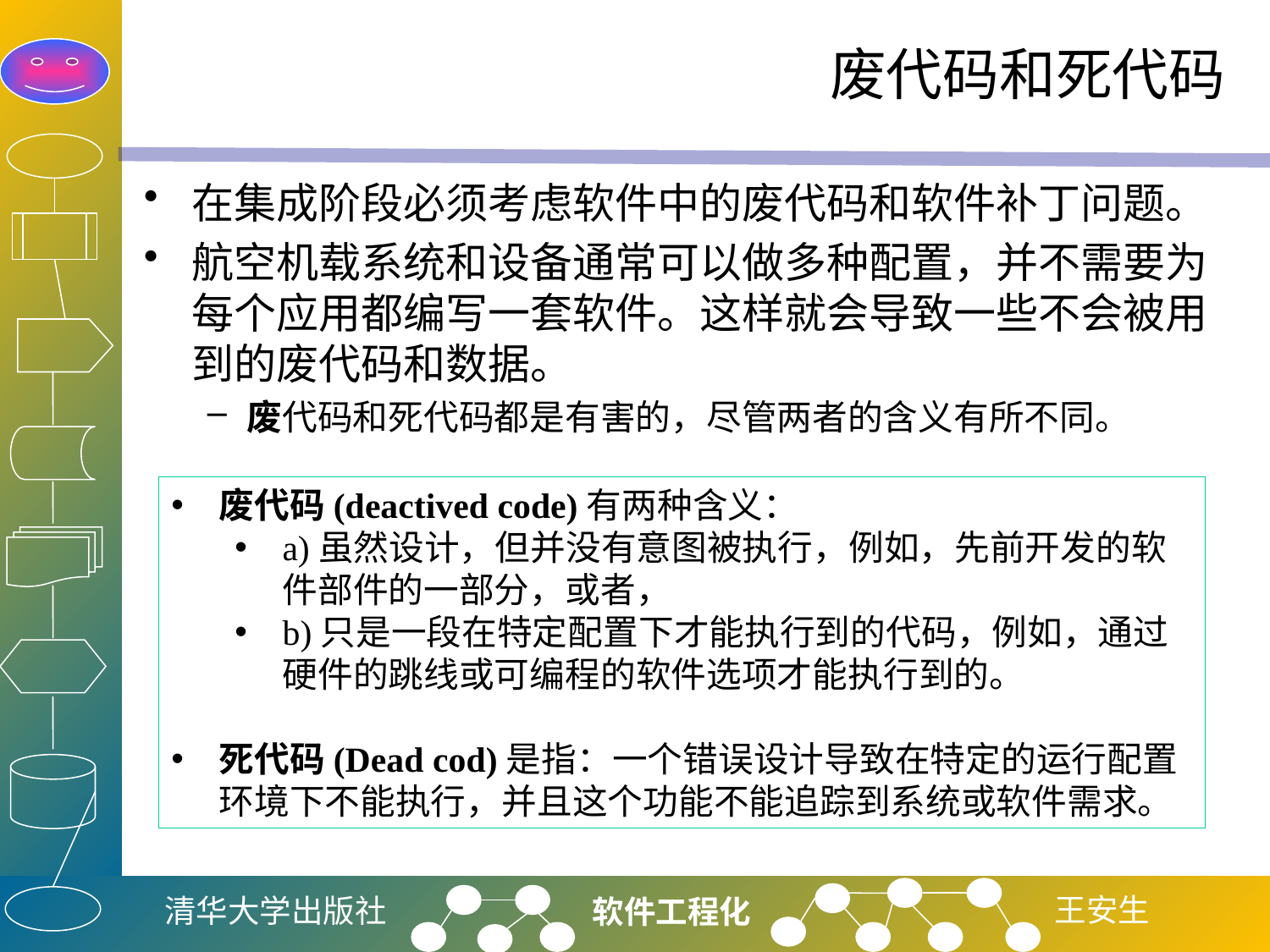

# 废代码和死代码
在集成阶段必须考虑软件中的废代码和软件补丁问题。
航空机载系统和设备通常可以做多种配置，并不需要为每个应用都编写一套软件。这样就会导致一些不会被用到的废代码和数据。
废代码和死代码都是有害的，尽管两者的含义有所不同。
废代码(deactived code)有两种含义：
a)虽然设计，但并没有意图被执行，例如，先前开发的软件部件的一部分，或者，
b)只是一段在特定配置下才能执行到的代码，例如，通过硬件的跳线或可编程的软件选项才能执行到的。

死代码(Dead cod)是指：一个错误设计导致在特定的运行配置环境下不能执行，并且这个功能不能追踪到系统或软件需求。